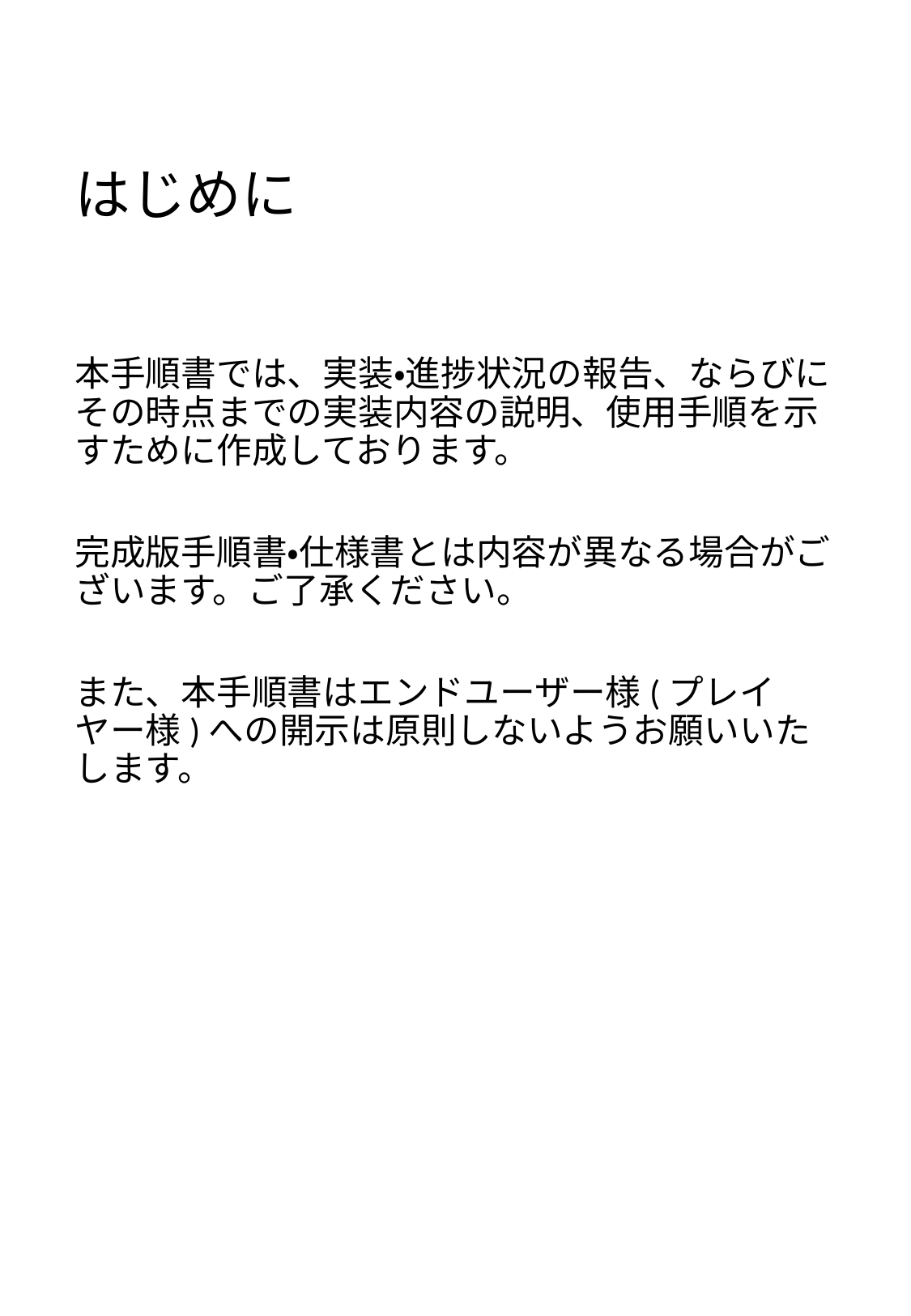

# はじめに
本手順書では、実装・進捗状況の報告、ならびにその時点までの実装内容の説明、使用手順を示すために作成しております。

完成版手順書・仕様書とは内容が異なる場合がございます。ご了承ください。

また、本手順書はエンドユーザー様(プレイヤー様)への開示は原則しないようお願いいたします。